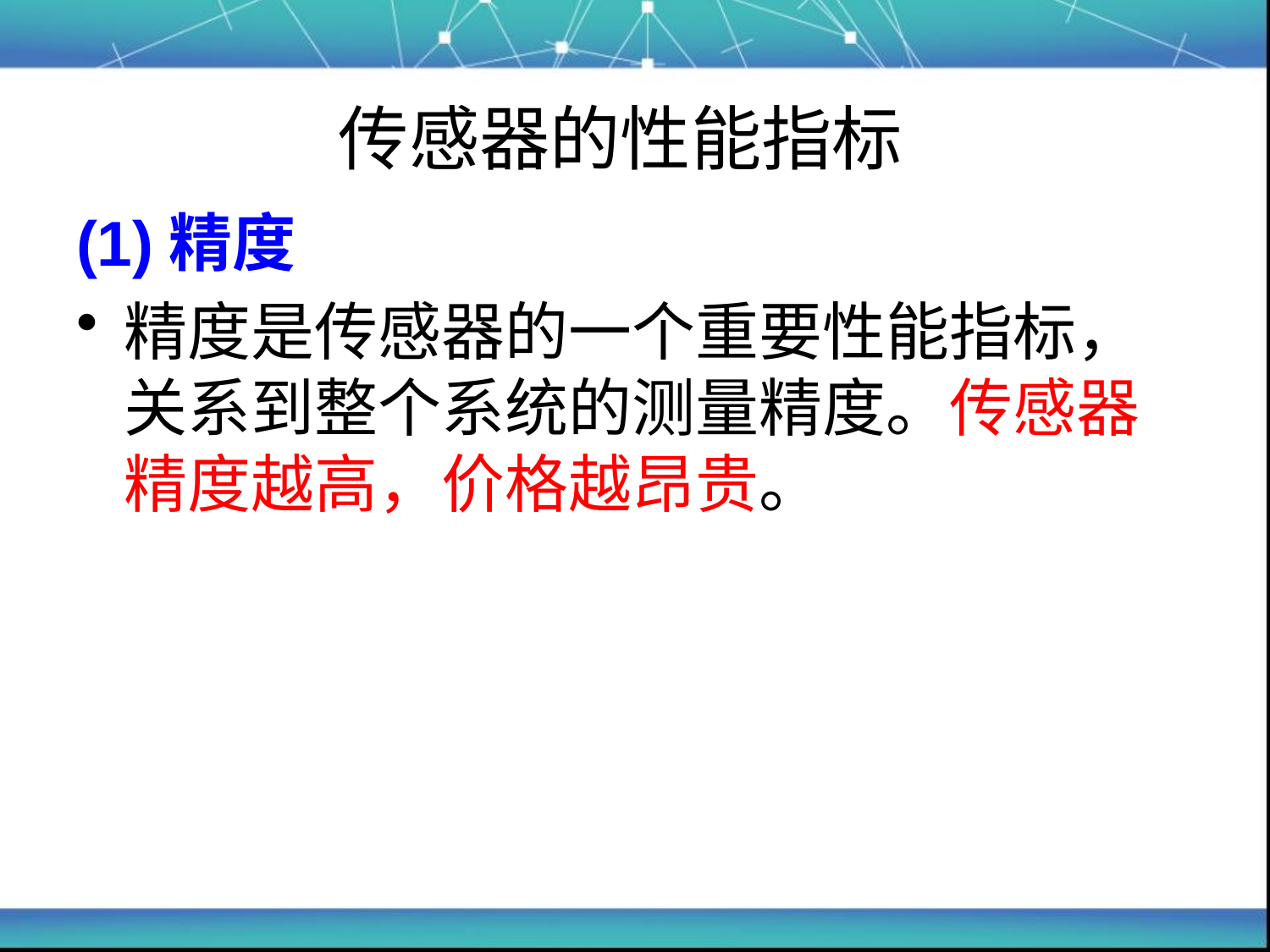

# 传感器的性能指标
(1)精度
精度是传感器的一个重要性能指标，关系到整个系统的测量精度。传感器精度越高，价格越昂贵。
16